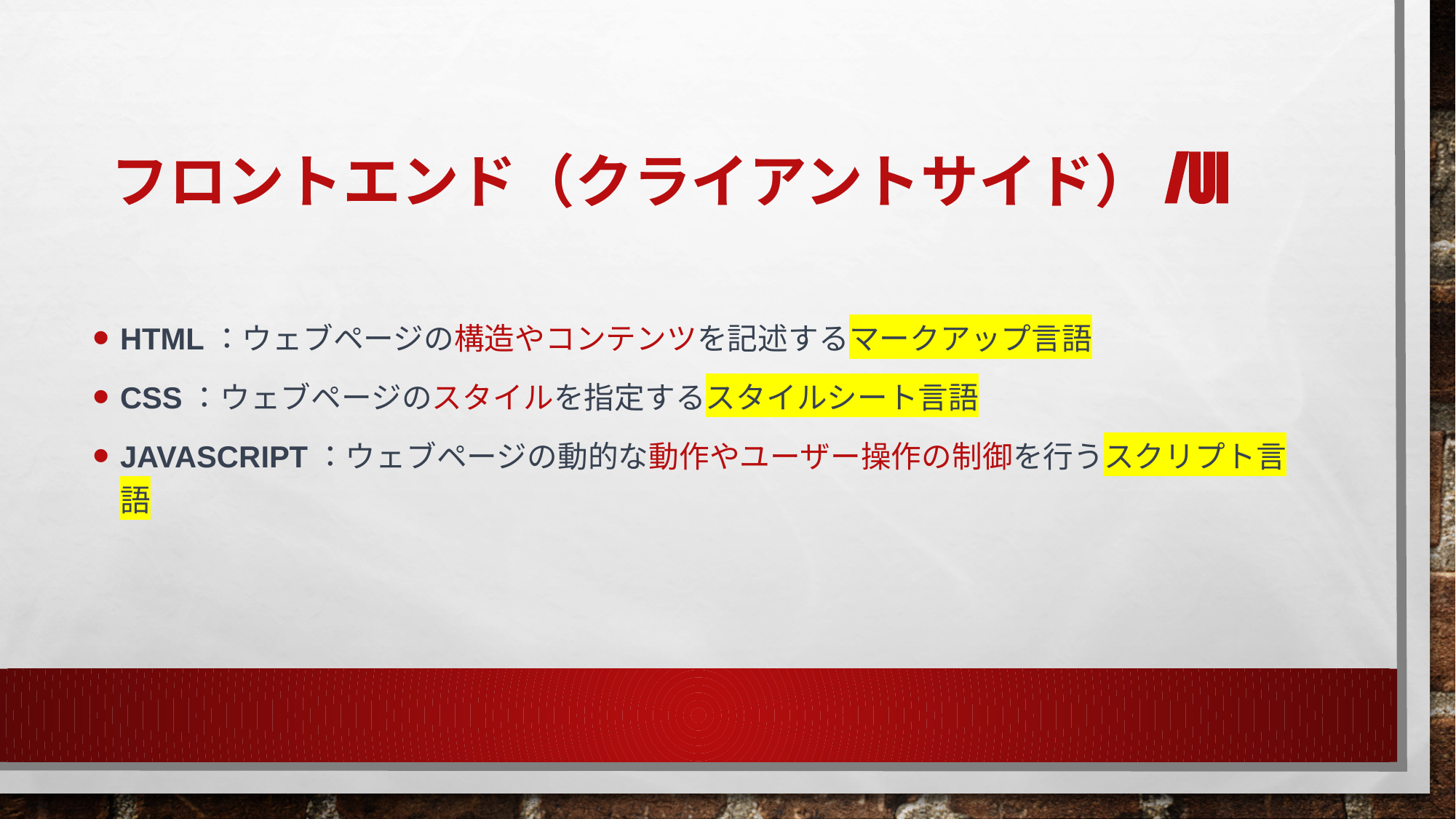

# フロントエンド（クライアントサイド）/UI
HTML：ウェブページの構造やコンテンツを記述するマークアップ言語
CSS：ウェブページのスタイルを指定するスタイルシート言語
JavaScript：ウェブページの動的な動作やユーザー操作の制御を行うスクリプト言語